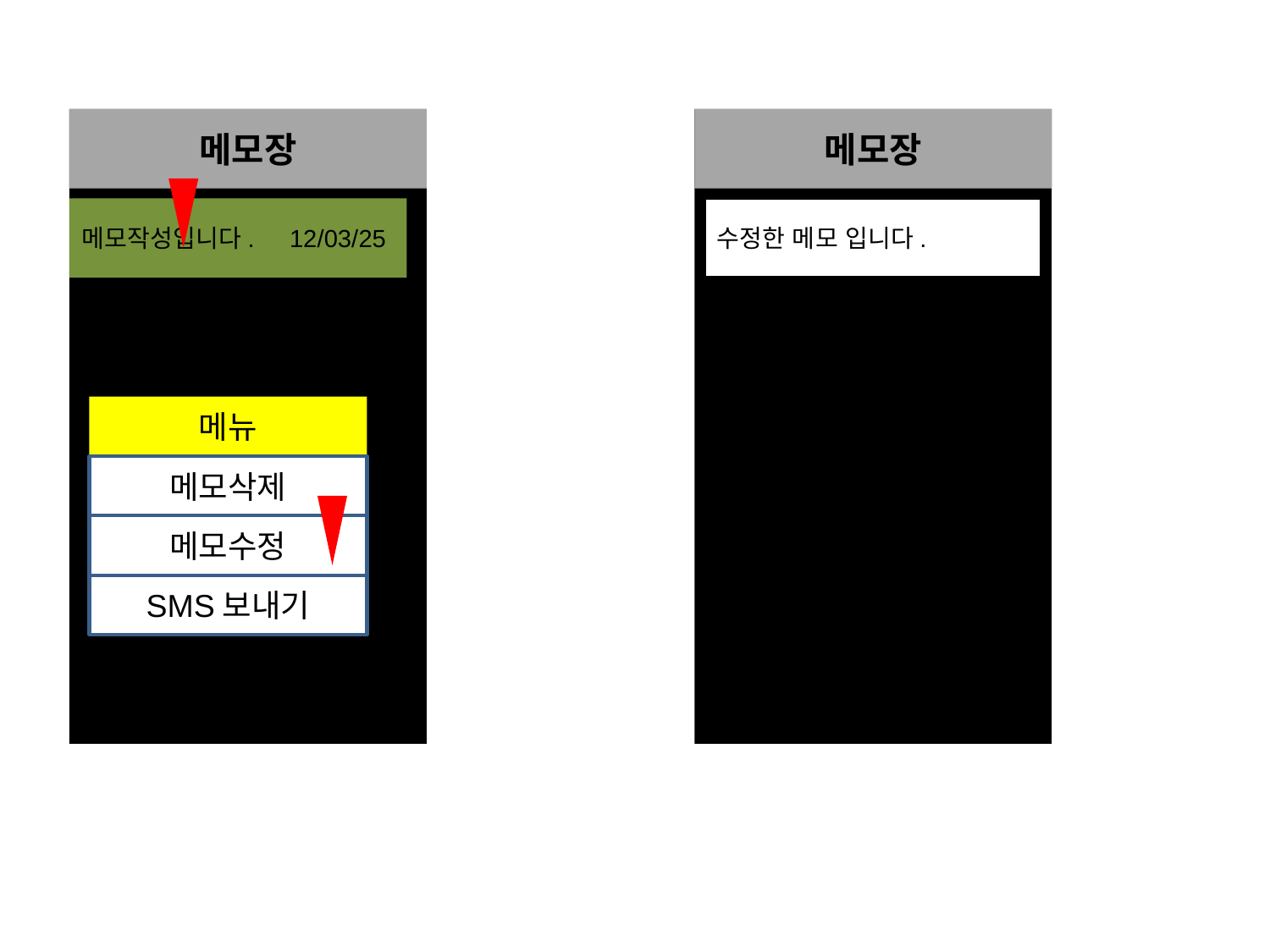

메모장

메모장

메모작성입니다.     12/03/25
수정한 메모 입니다.
메뉴
메모삭제

메모수정
SMS보내기